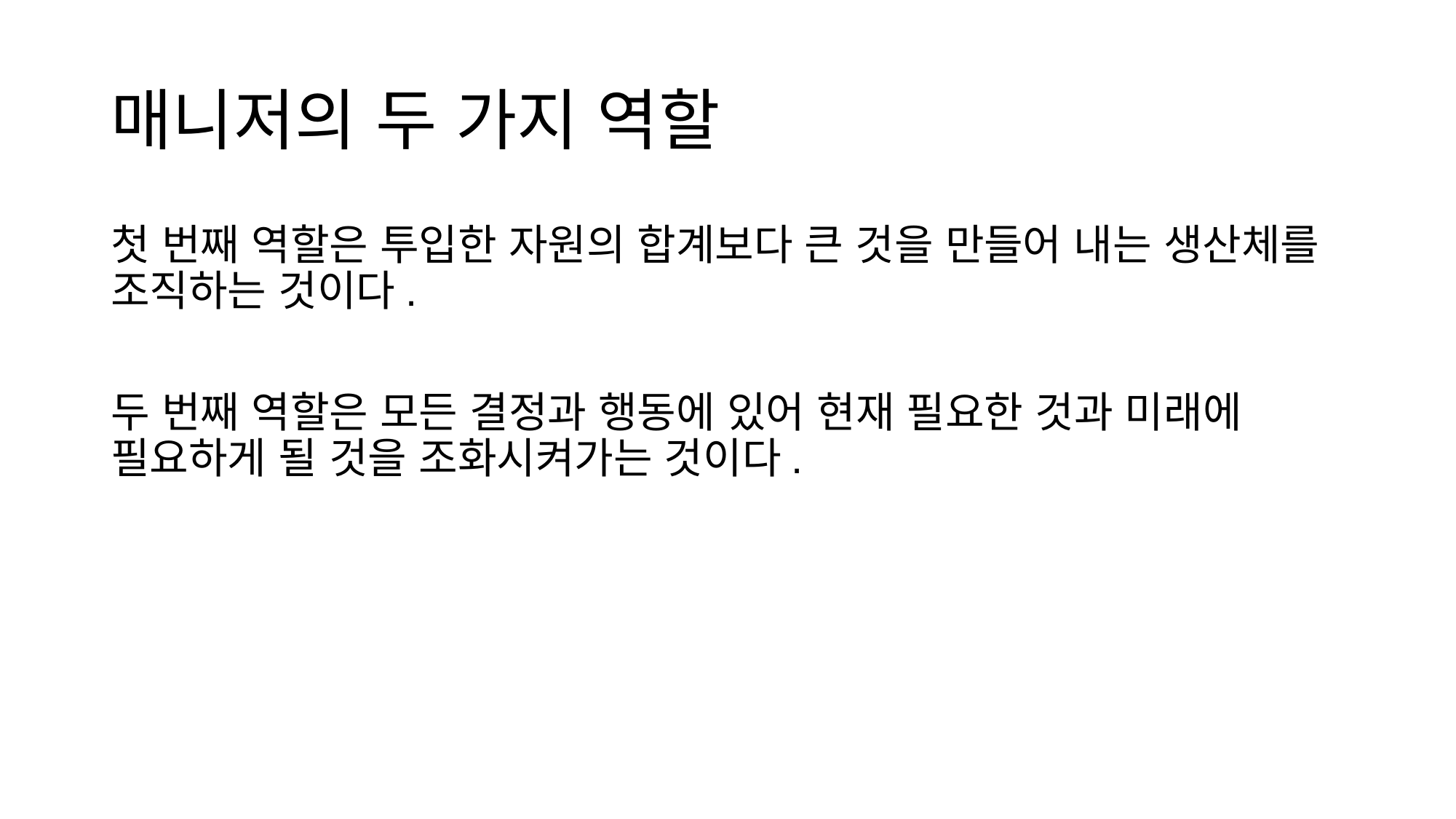

# 매니저의 두 가지 역할
첫 번째 역할은 투입한 자원의 합계보다 큰 것을 만들어 내는 생산체를 조직하는 것이다.

두 번째 역할은 모든 결정과 행동에 있어 현재 필요한 것과 미래에 필요하게 될 것을 조화시켜가는 것이다.